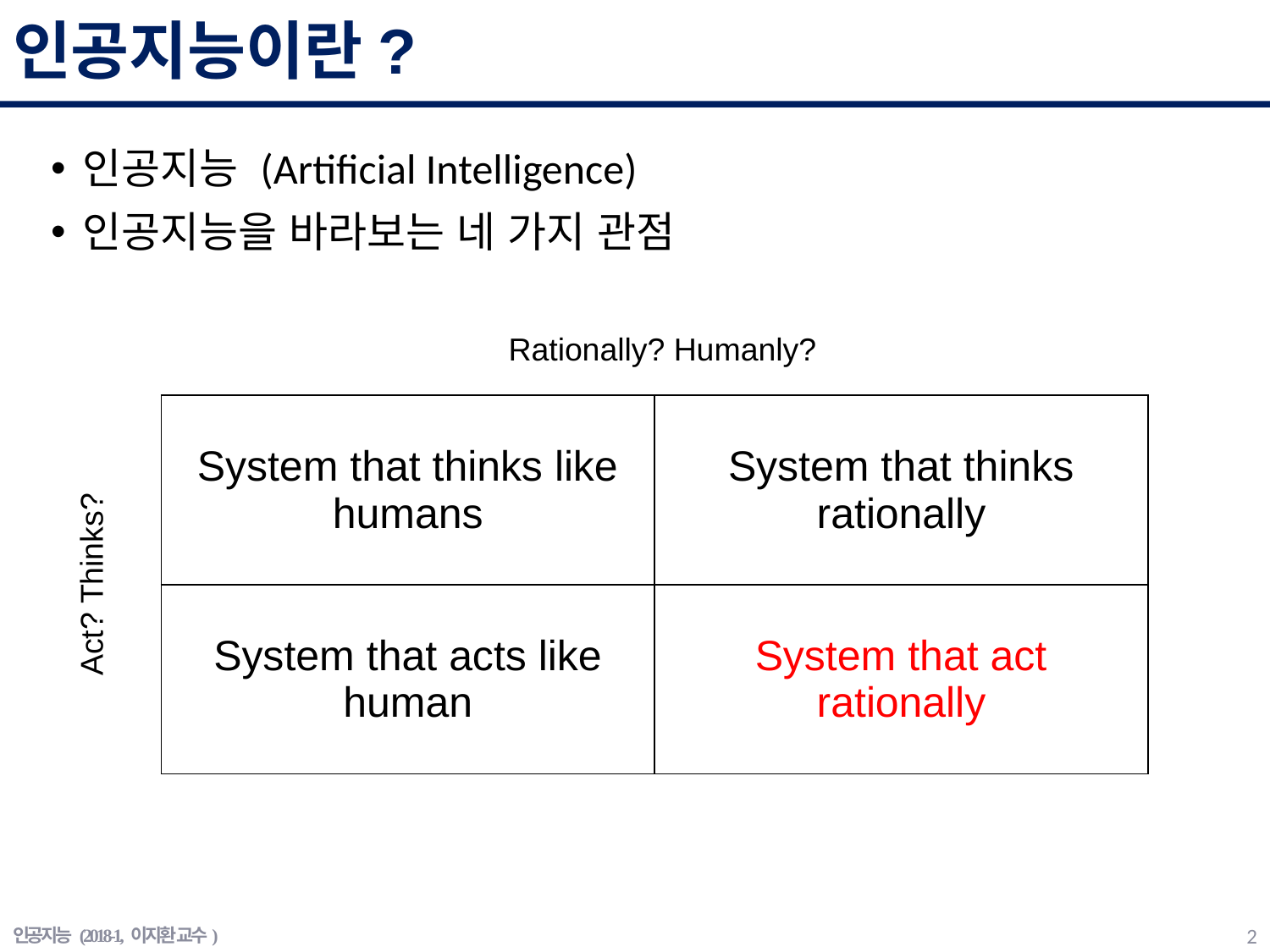

# 인공지능이란?
인공지능 (Artificial Intelligence)
인공지능을 바라보는 네 가지 관점

Rationally? Humanly?
| System that thinks like humans | System that thinks rationally |
| --- | --- |
| System that acts like human | System that act rationally |
Act? Thinks?
인공지능 (2018-1, 이지환 교수)
2